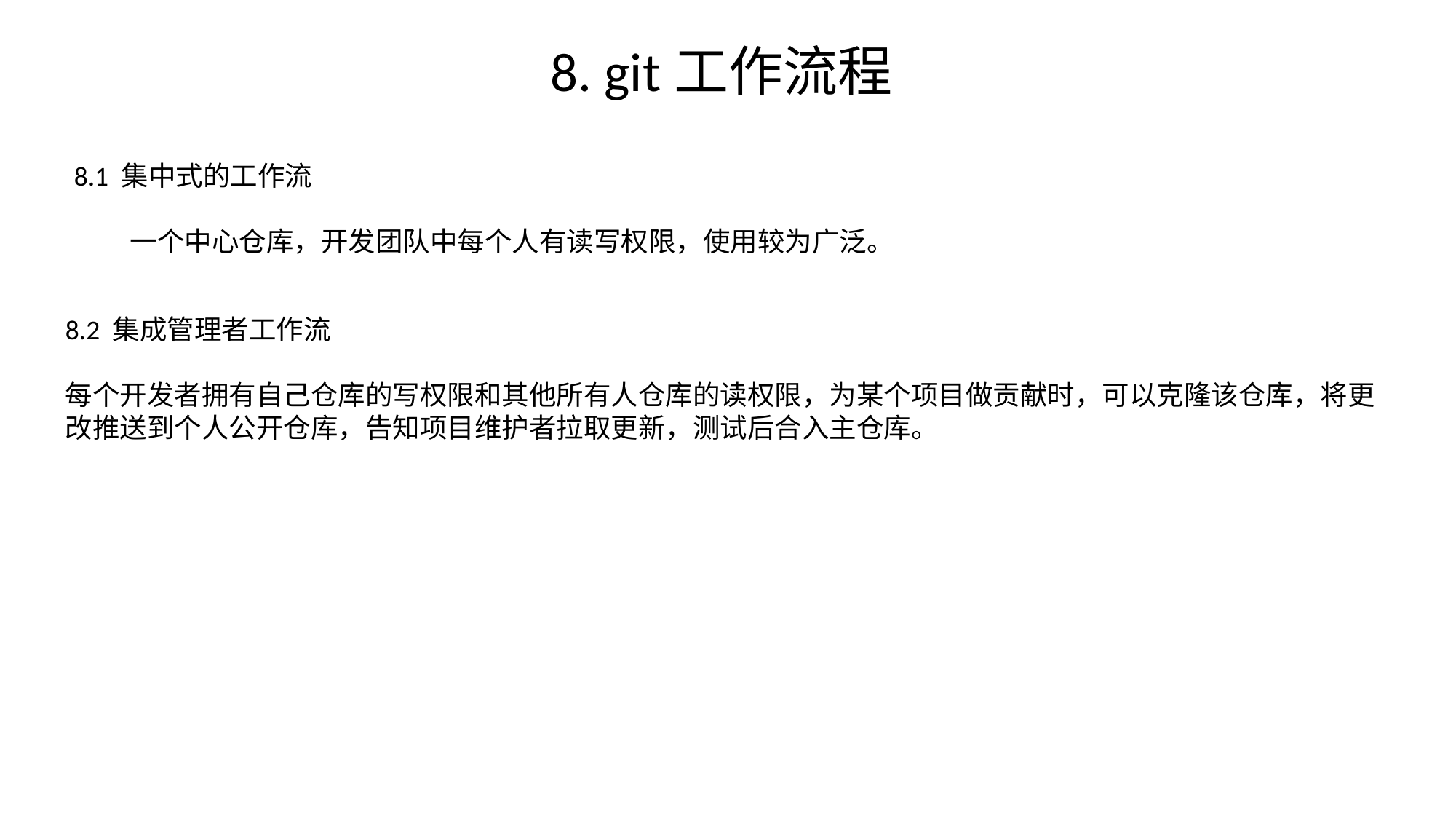

8. git工作流程
8.1 集中式的工作流

        一个中心仓库，开发团队中每个人有读写权限，使用较为广泛。
8.2 集成管理者工作流

每个开发者拥有自己仓库的写权限和其他所有人仓库的读权限，为某个项目做贡献时，可以克隆该仓库，将更改推送到个人公开仓库，告知项目维护者拉取更新，测试后合入主仓库。